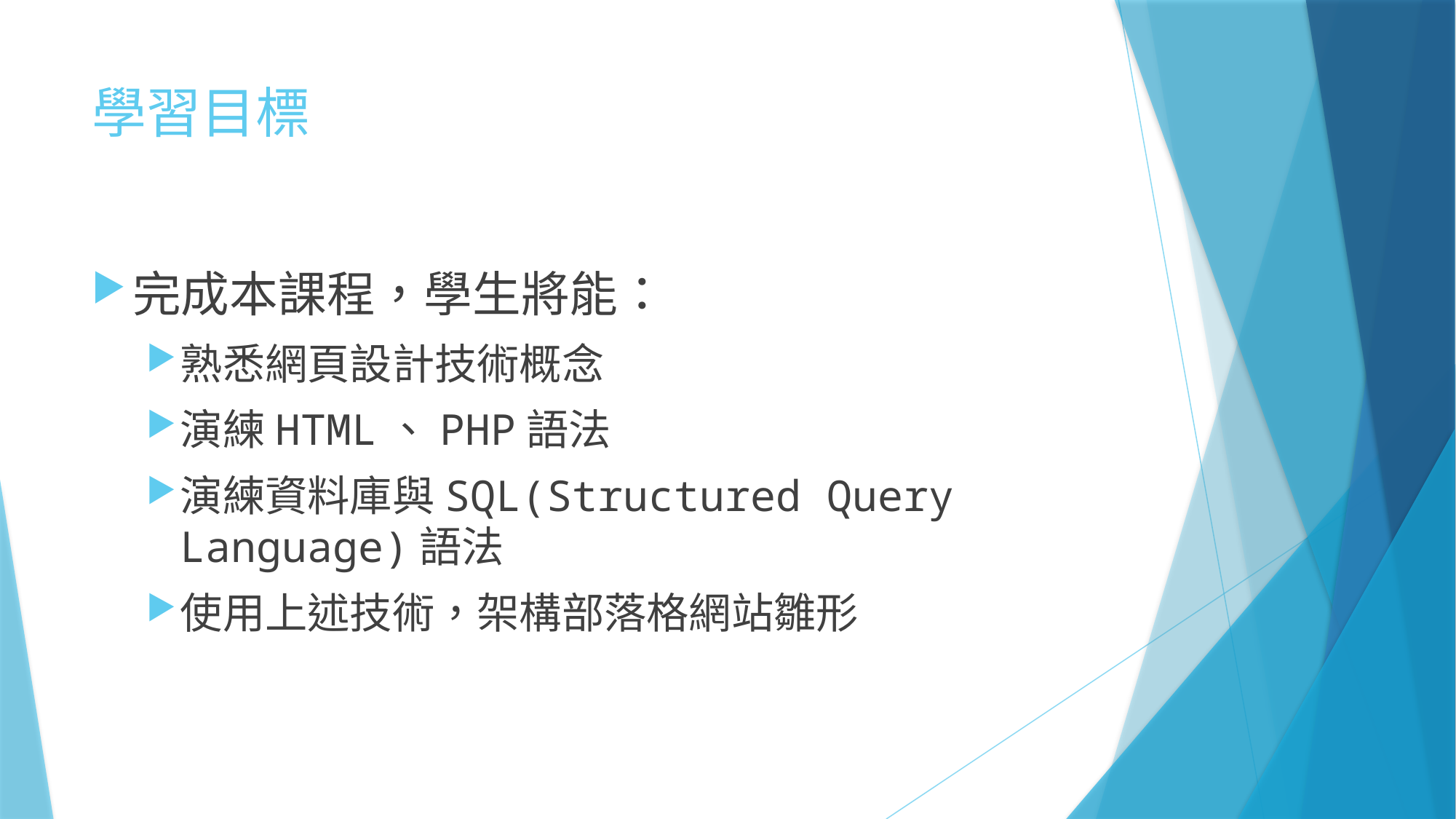

# 學習目標
完成本課程，學生將能：
熟悉網頁設計技術概念
演練HTML、PHP語法
演練資料庫與SQL(Structured Query Language)語法
使用上述技術，架構部落格網站雛形